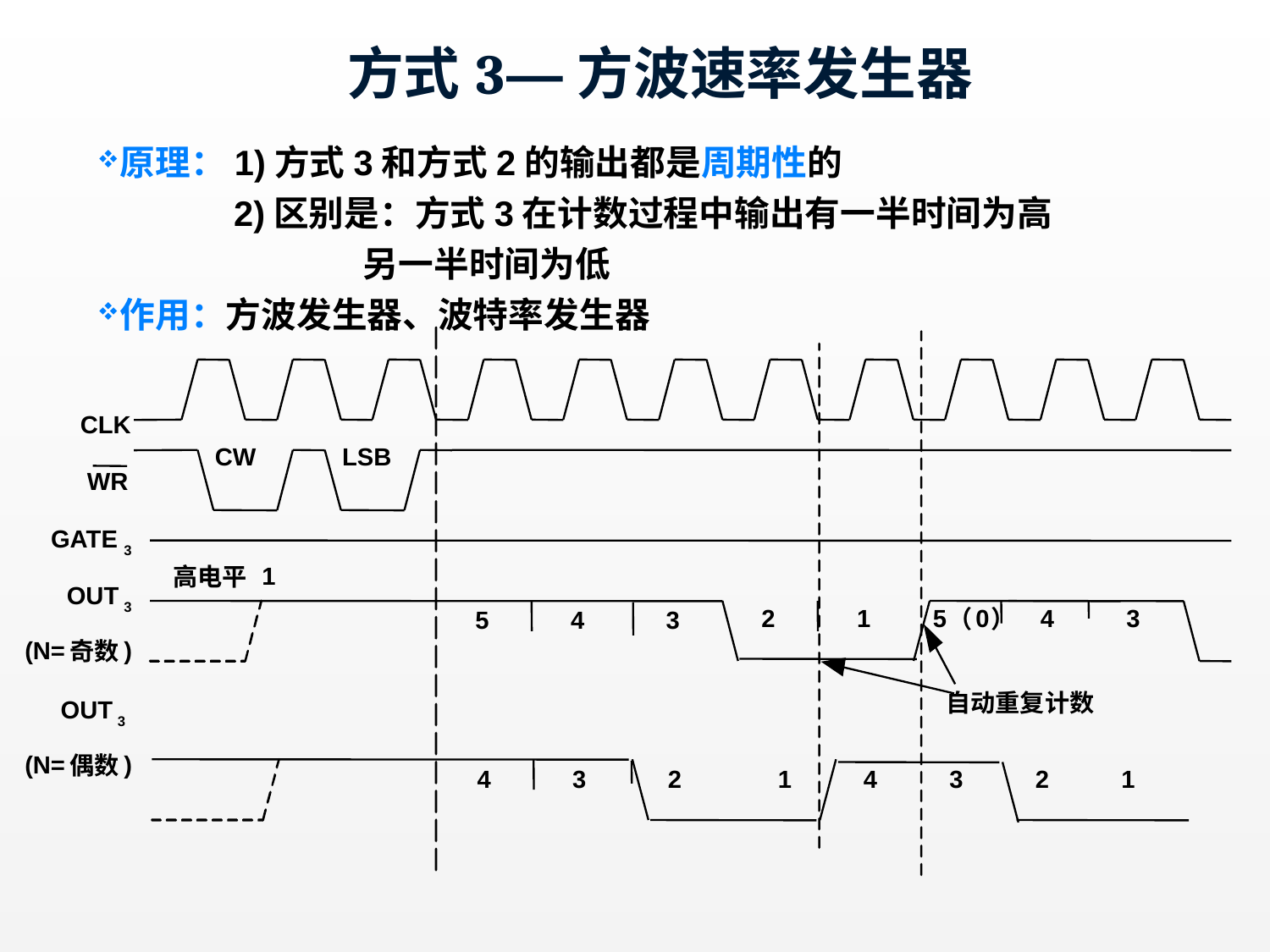

方式3—方波速率发生器
原理：1)方式3和方式2的输出都是周期性的
              2)区别是：方式3在计数过程中输出有一半时间为高
                                另一半时间为低
作用：方波发生器、波特率发生器

CLK
CW
LSB

WR

GATE

3
1
高电平
OUT
3

2
1
5
0
4
3
（
）
5
4
3

(N=
)
奇数

自动重复计数
OUT
3
(N=
)
偶数

4
3
2
1
4
3
2
1